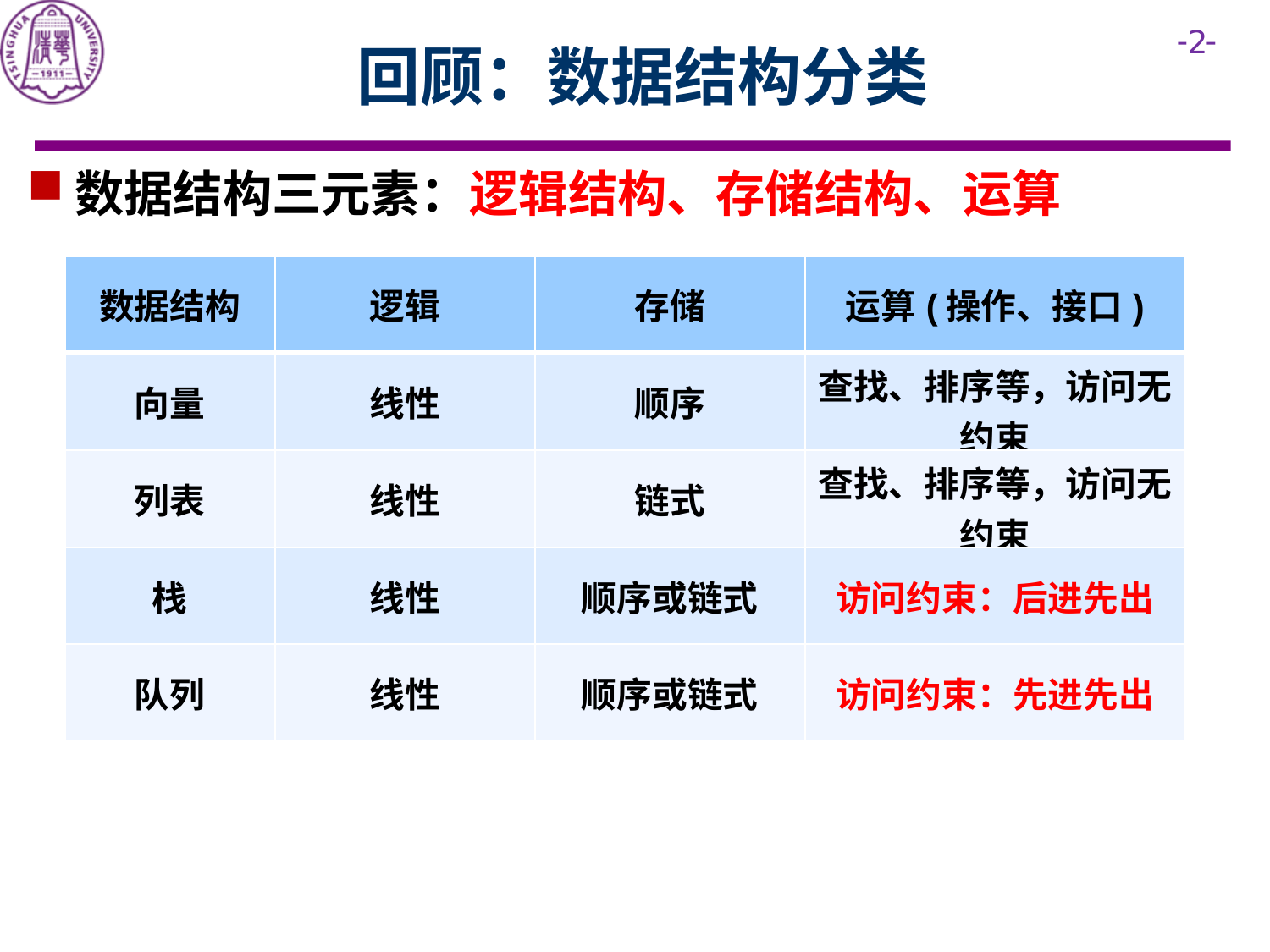

# 回顾：数据结构分类
数据结构三元素：逻辑结构、存储结构、运算
| 数据结构 | 逻辑 | 存储 | 运算(操作、接口) |
| --- | --- | --- | --- |
| 向量 | 线性 | 顺序 | 查找、排序等，访问无约束 |
| 列表 | 线性 | 链式 | 查找、排序等，访问无约束 |
| 栈 | 线性 | 顺序或链式 | 访问约束：后进先出 |
| 队列 | 线性 | 顺序或链式 | 访问约束：先进先出 |